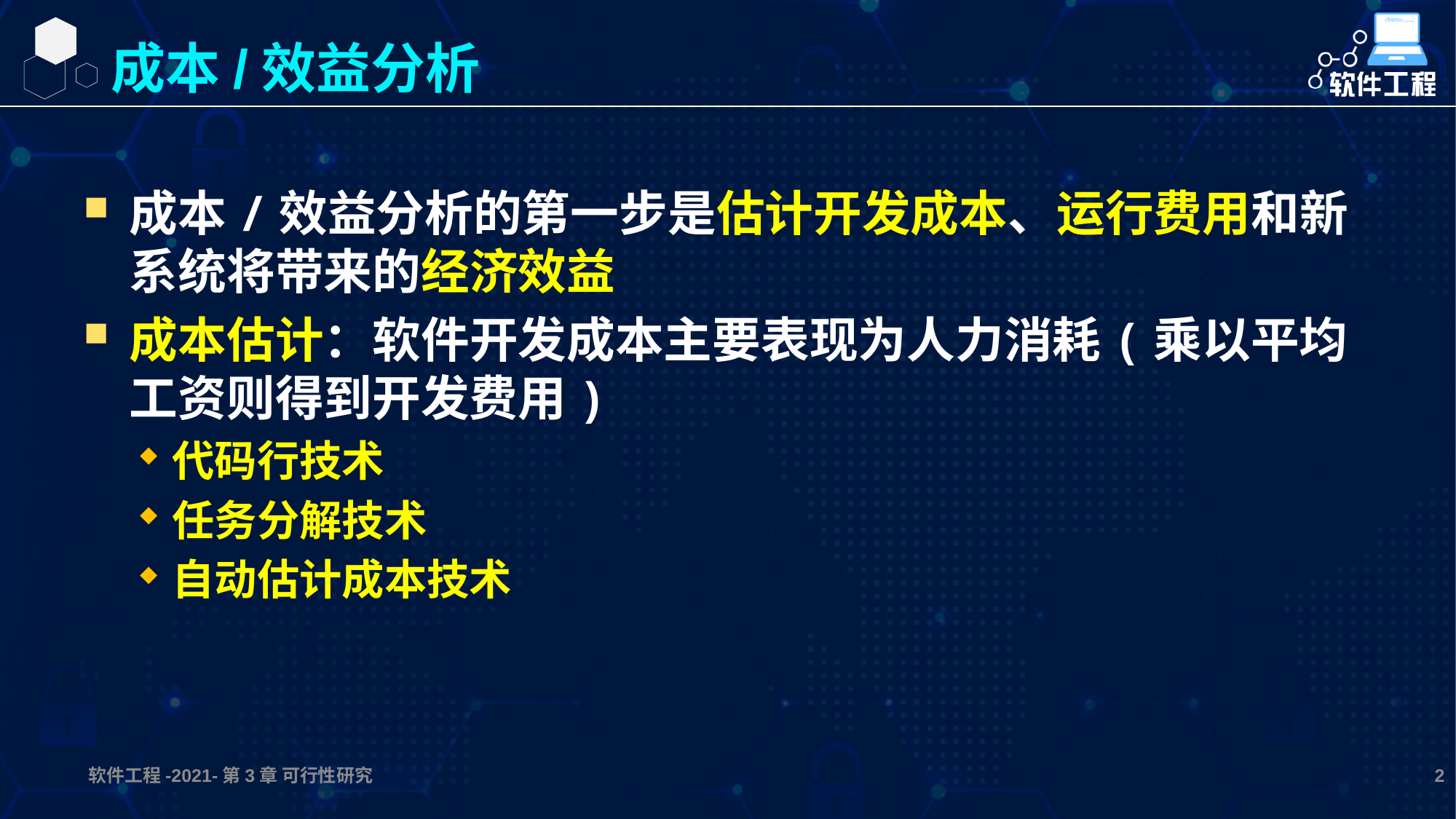

成本/效益分析
成本/效益分析的第一步是估计开发成本、运行费用和新系统将带来的经济效益
成本估计：软件开发成本主要表现为人力消耗(乘以平均工资则得到开发费用)
代码行技术
任务分解技术
自动估计成本技术
软件工程-2021-第3章 可行性研究
2